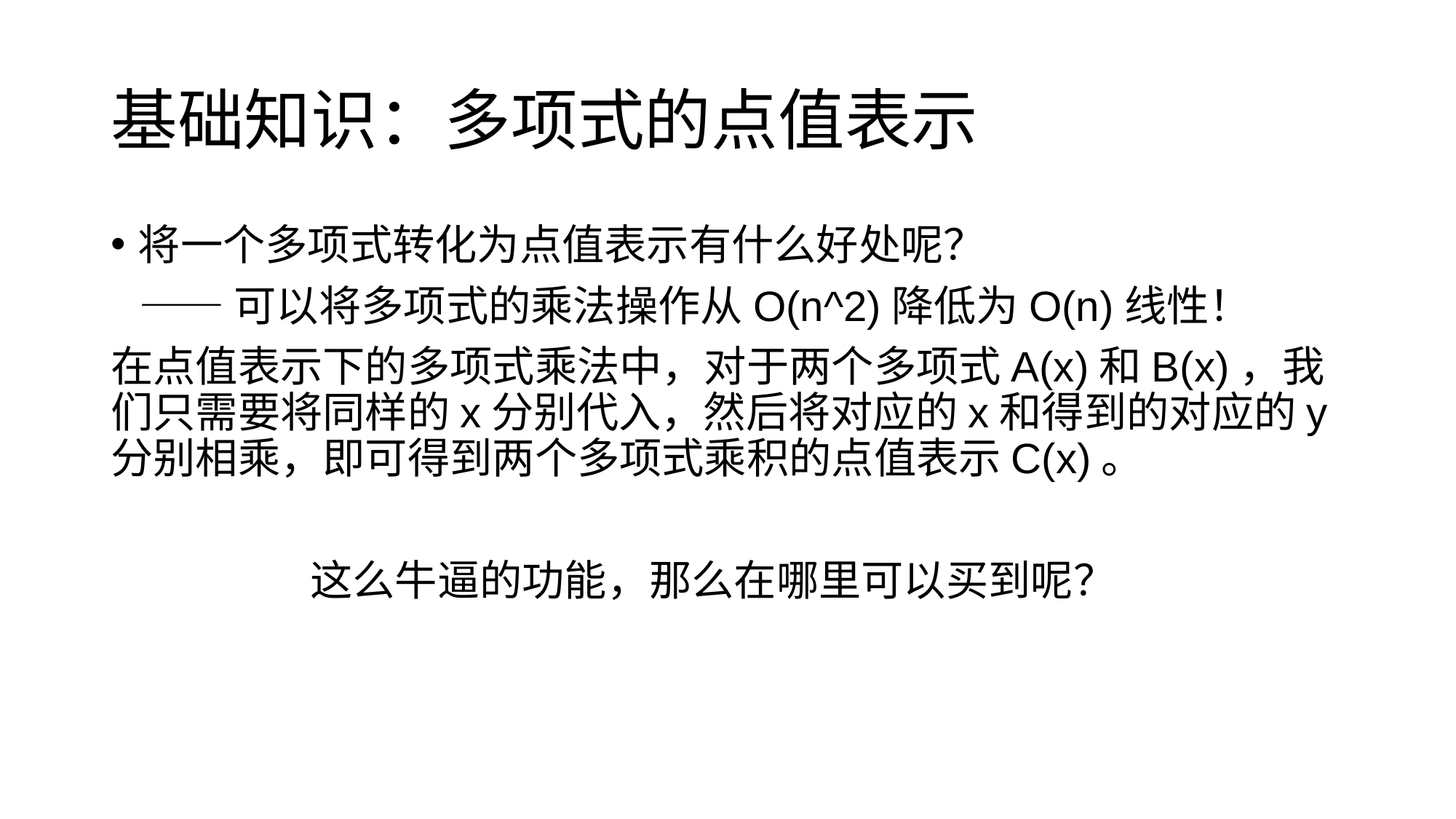

# 基础知识：多项式的点值表示
将一个多项式转化为点值表示有什么好处呢？
   ——可以将多项式的乘法操作从O(n^2)降低为O(n)线性！
在点值表示下的多项式乘法中，对于两个多项式A(x)和B(x)，我们只需要将同样的x分别代入，然后将对应的x和得到的对应的y分别相乘，即可得到两个多项式乘积的点值表示C(x)。

                    这么牛逼的功能，那么在哪里可以买到呢？